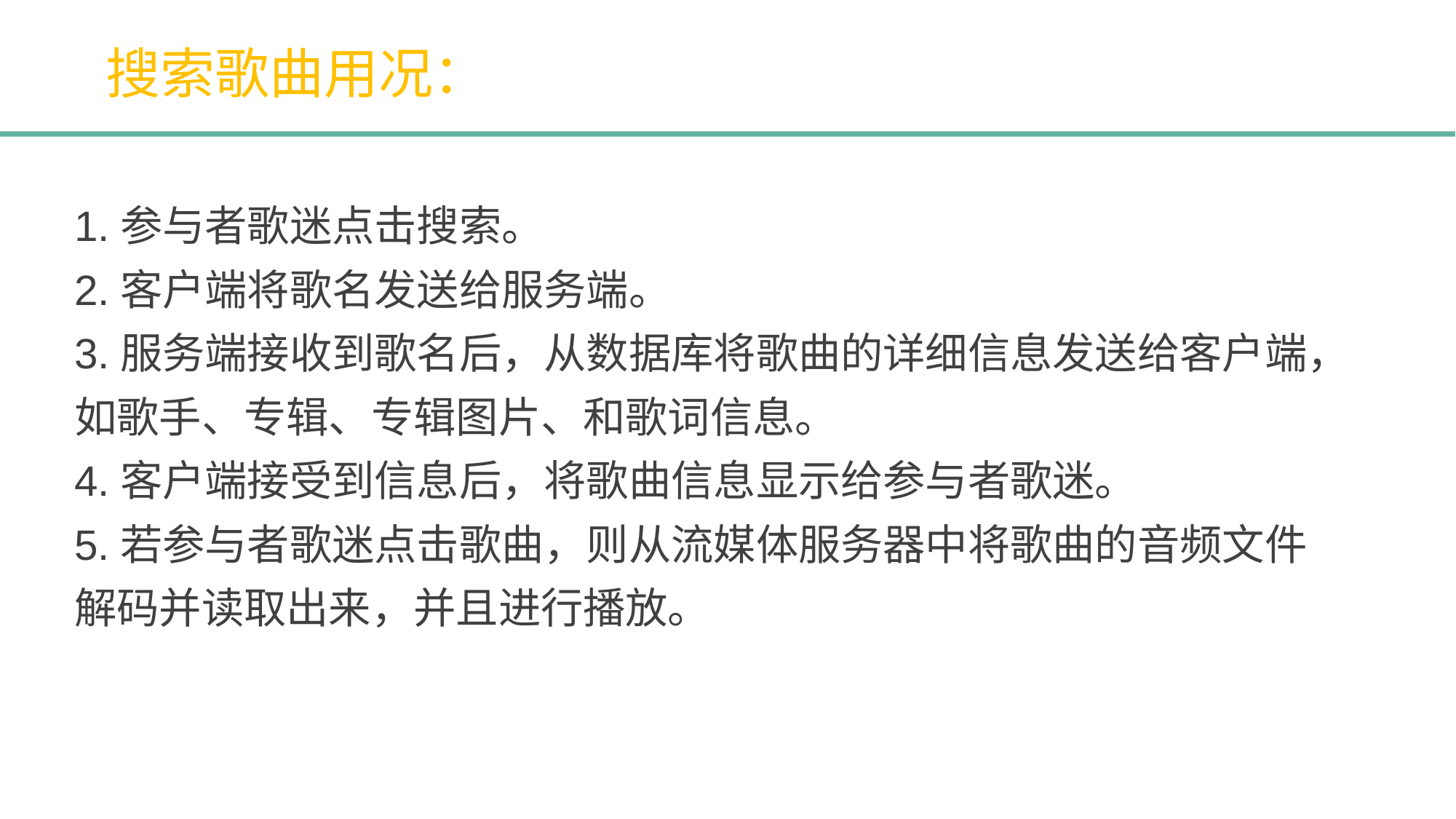

搜索歌曲用况：

1.参与者歌迷点击搜索。
2.客户端将歌名发送给服务端。
3.服务端接收到歌名后，从数据库将歌曲的详细信息发送给客户端，如歌手、专辑、专辑图片、和歌词信息。
4.客户端接受到信息后，将歌曲信息显示给参与者歌迷。
5.若参与者歌迷点击歌曲，则从流媒体服务器中将歌曲的音频文件解码并读取出来，并且进行播放。
01